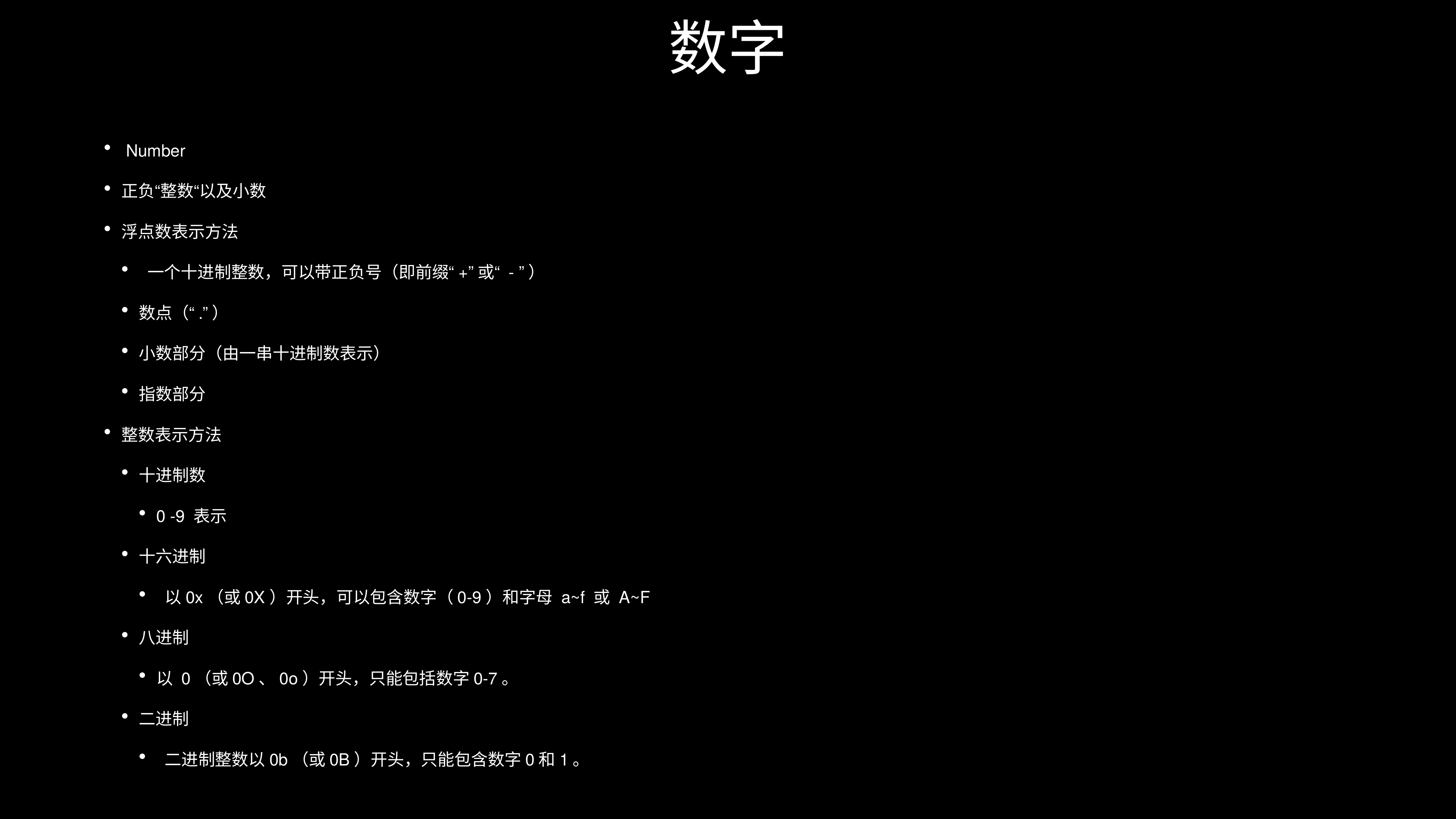

# 数字
 Number
正负“整数“以及小数
浮点数表示方法
 一个十进制整数，可以带正负号（即前缀“+”或“ - ”）
数点（“.”）
小数部分（由一串十进制数表示）
指数部分
整数表示方法
十进制数
0 -9 表示
十六进制
 以0x（或0X）开头，可以包含数字（0-9）和字母 a~f 或 A~F
八进制
以 0（或0O、0o）开头，只能包括数字0-7。
二进制
 二进制整数以0b（或0B）开头，只能包含数字0和1。